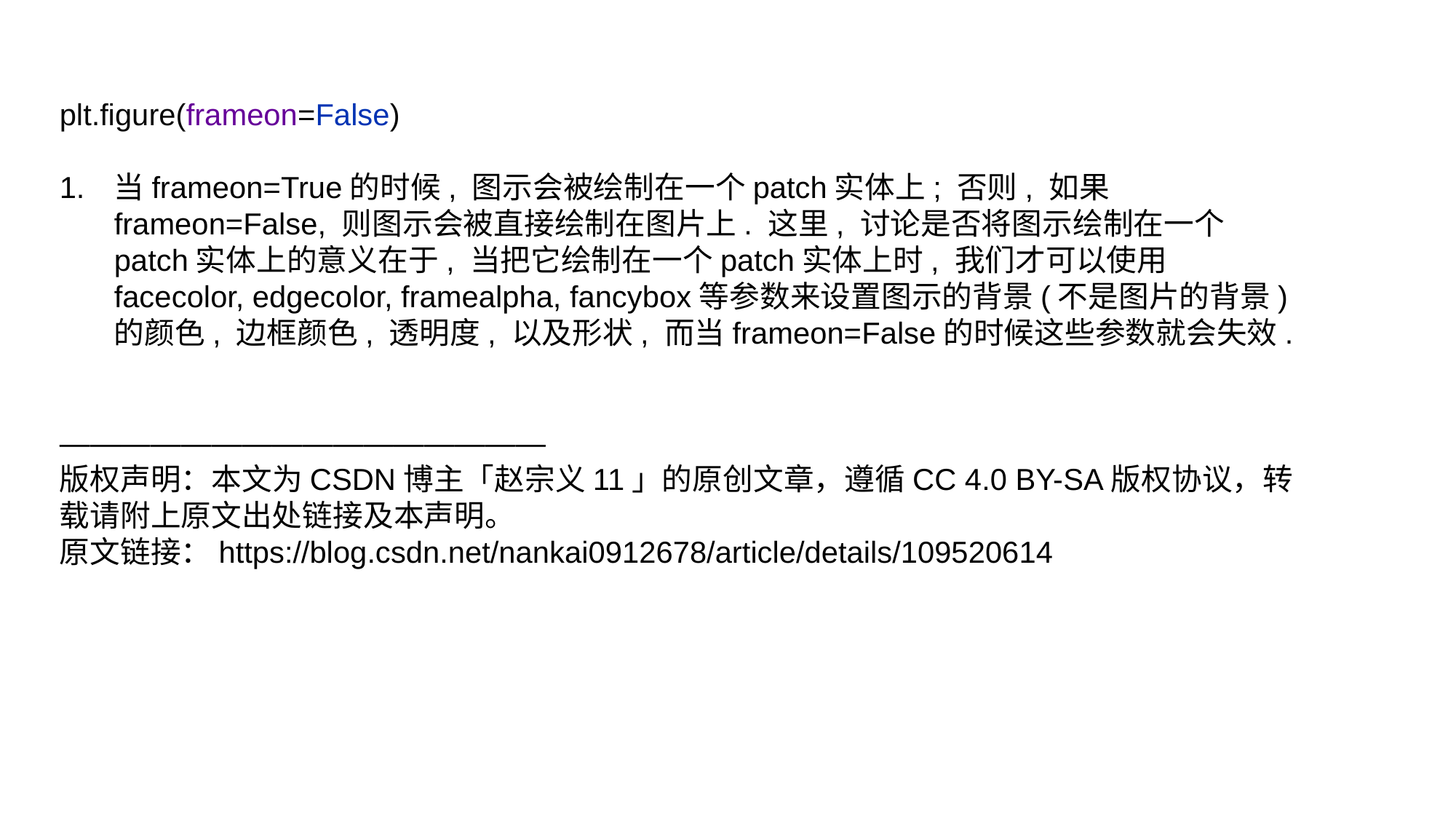

plt.figure(frameon=False)

当frameon=True的时候, 图示会被绘制在一个patch实体上; 否则, 如果frameon=False, 则图示会被直接绘制在图片上. 这里, 讨论是否将图示绘制在一个patch实体上的意义在于, 当把它绘制在一个patch实体上时, 我们才可以使用facecolor, edgecolor, framealpha, fancybox等参数来设置图示的背景(不是图片的背景)的颜色, 边框颜色, 透明度, 以及形状, 而当frameon=False的时候这些参数就会失效.

————————————————
版权声明：本文为CSDN博主「赵宗义11」的原创文章，遵循CC 4.0 BY-SA版权协议，转载请附上原文出处链接及本声明。
原文链接：https://blog.csdn.net/nankai0912678/article/details/109520614